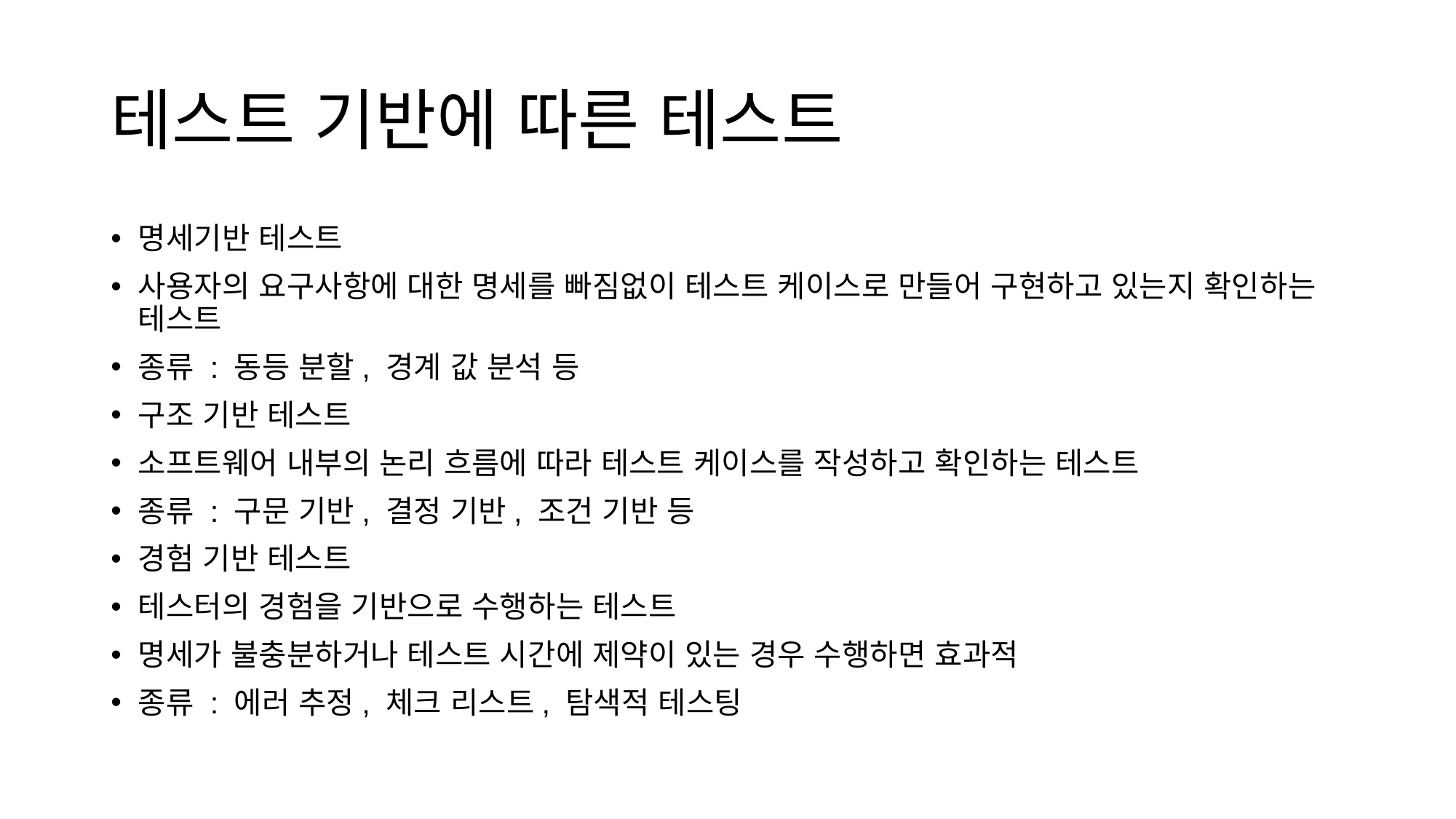

# 테스트 기반에 따른 테스트
명세기반 테스트
사용자의 요구사항에 대한 명세를 빠짐없이 테스트 케이스로 만들어 구현하고 있는지 확인하는 테스트
종류 : 동등 분할, 경계 값 분석 등
구조 기반 테스트
소프트웨어 내부의 논리 흐름에 따라 테스트 케이스를 작성하고 확인하는 테스트
종류 : 구문 기반, 결정 기반, 조건 기반 등
경험 기반 테스트
테스터의 경험을 기반으로 수행하는 테스트
명세가 불충분하거나 테스트 시간에 제약이 있는 경우 수행하면 효과적
종류 : 에러 추정, 체크 리스트, 탐색적 테스팅